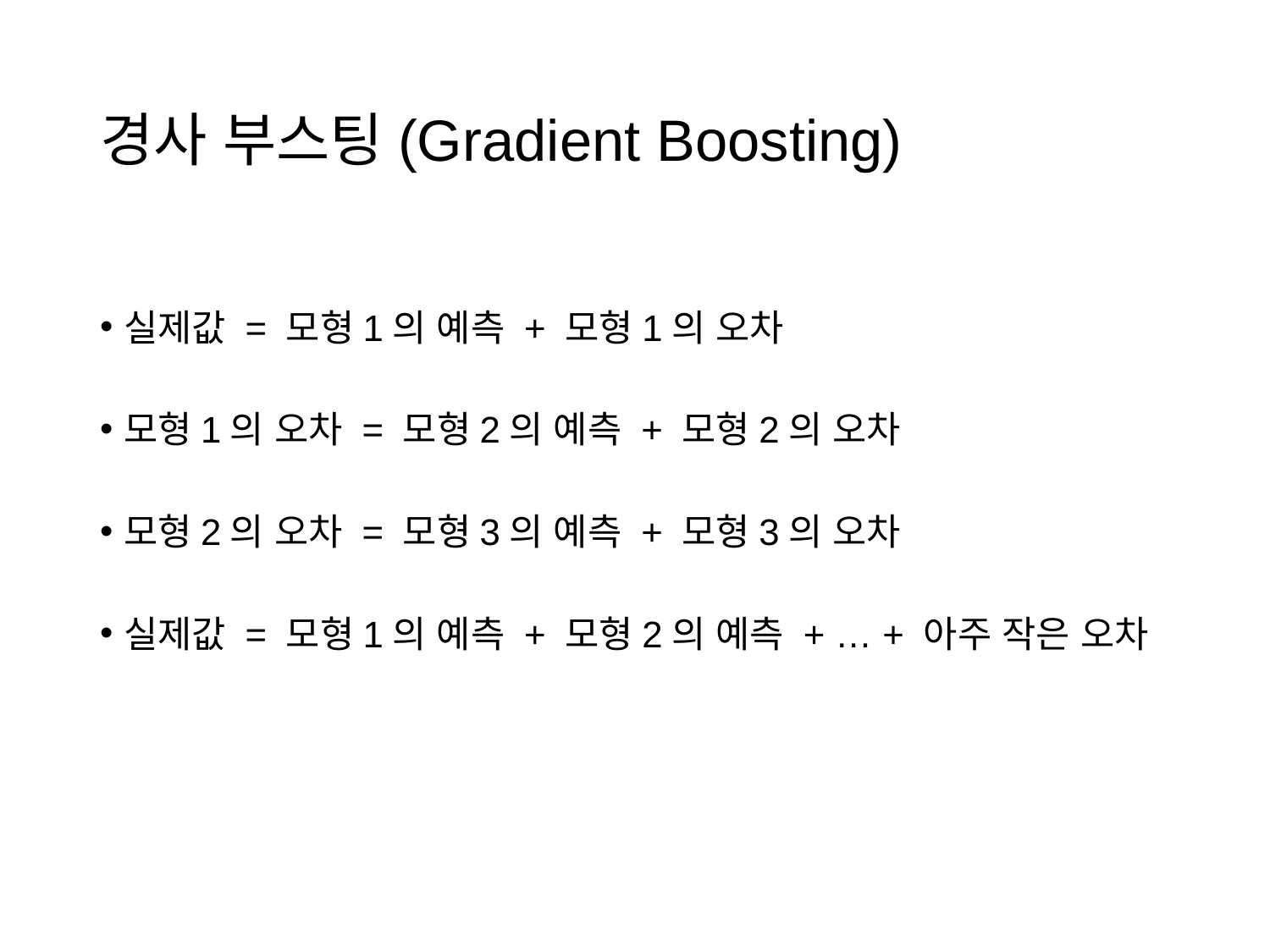

# 경사 부스팅(Gradient Boosting)
실제값 = 모형1의 예측 + 모형1의 오차
모형1의 오차 = 모형2의 예측 + 모형2의 오차
모형2의 오차 = 모형3의 예측 + 모형3의 오차
실제값 = 모형1의 예측 + 모형2의 예측 + … + 아주 작은 오차